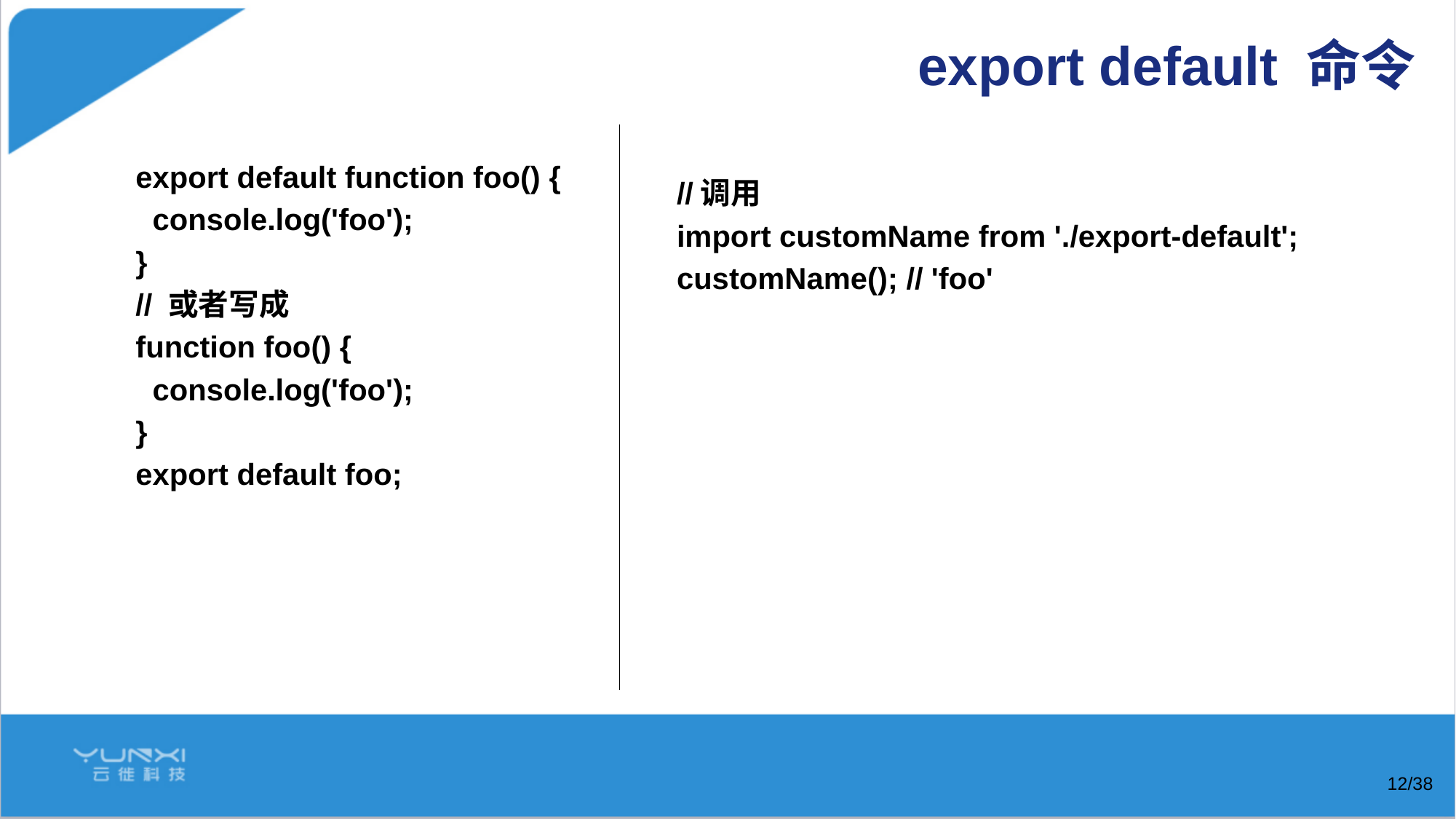

# export default 命令
export default function foo() {
  console.log('foo');
}
// 或者写成
function foo() {
  console.log('foo');
}
export default foo;
//调用
import customName from './export-default';
customName(); // 'foo'
12/38